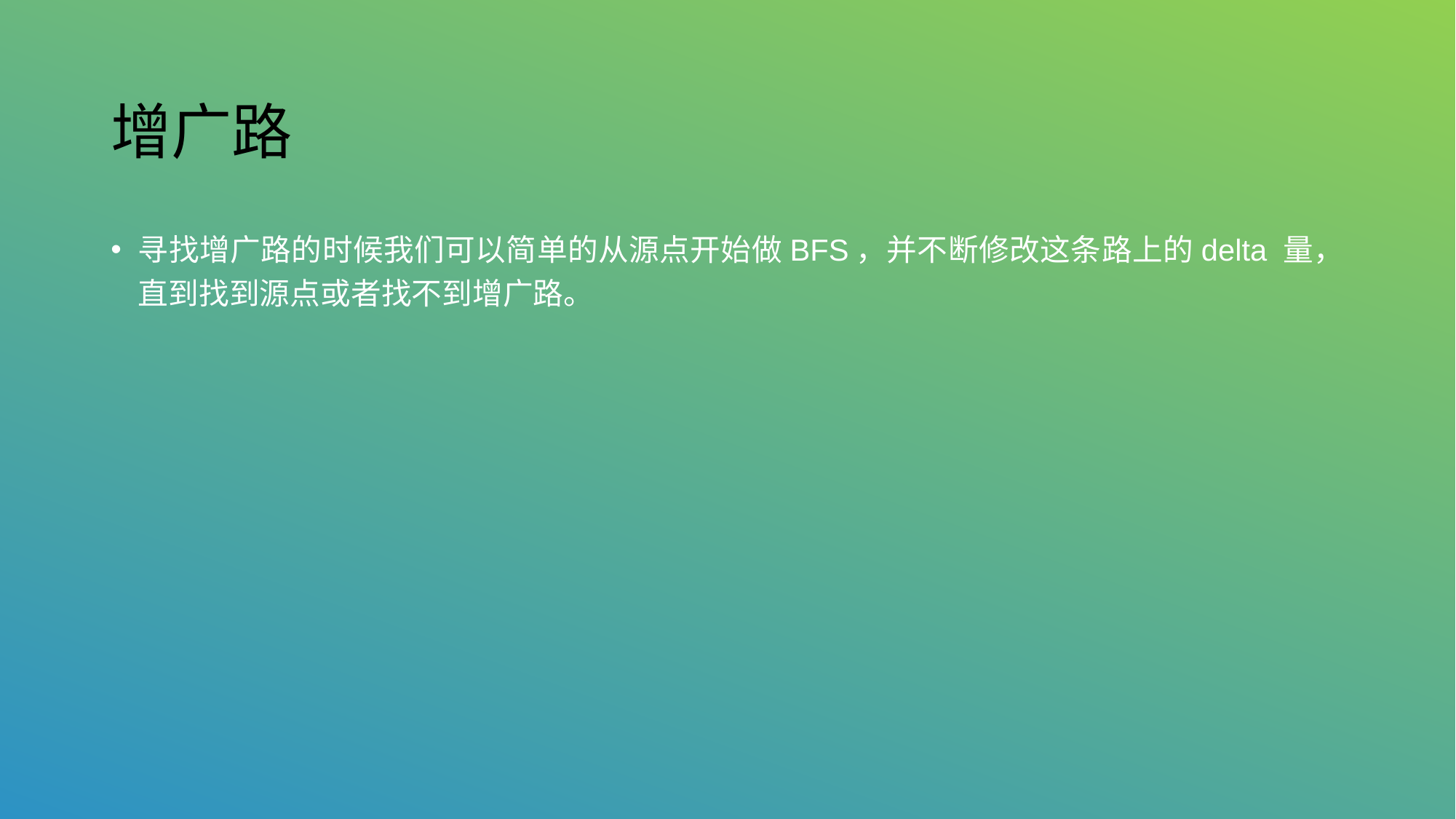

# 增广路
寻找增广路的时候我们可以简单的从源点开始做BFS，并不断修改这条路上的delta 量，直到找到源点或者找不到增广路。